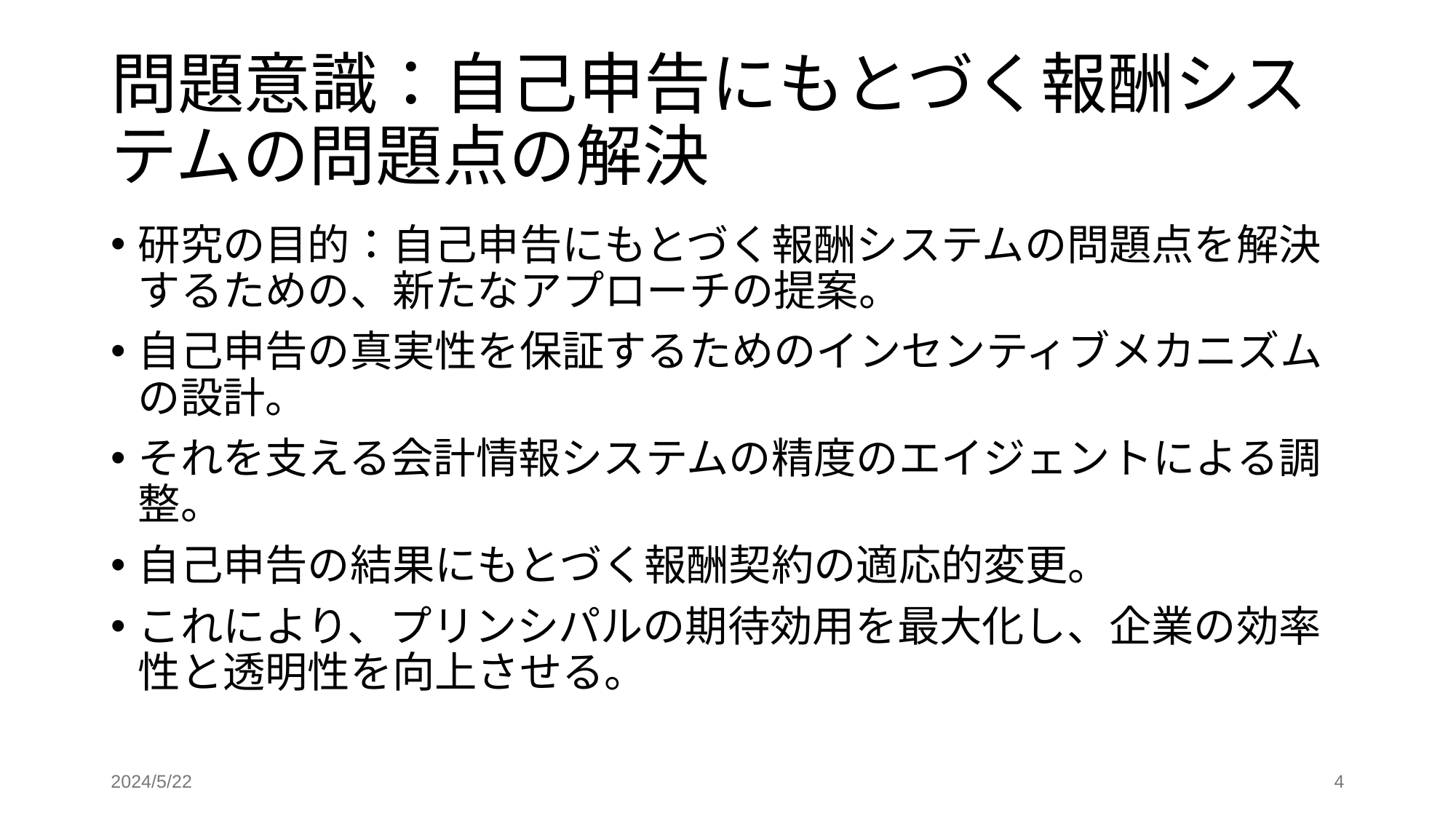

# 問題意識：自己申告にもとづく報酬システムの問題点の解決
研究の目的：自己申告にもとづく報酬システムの問題点を解決するための、新たなアプローチの提案。
自己申告の真実性を保証するためのインセンティブメカニズムの設計。
それを支える会計情報システムの精度のエイジェントによる調整。
自己申告の結果にもとづく報酬契約の適応的変更。
これにより、プリンシパルの期待効用を最大化し、企業の効率性と透明性を向上させる。
2024/5/22
4